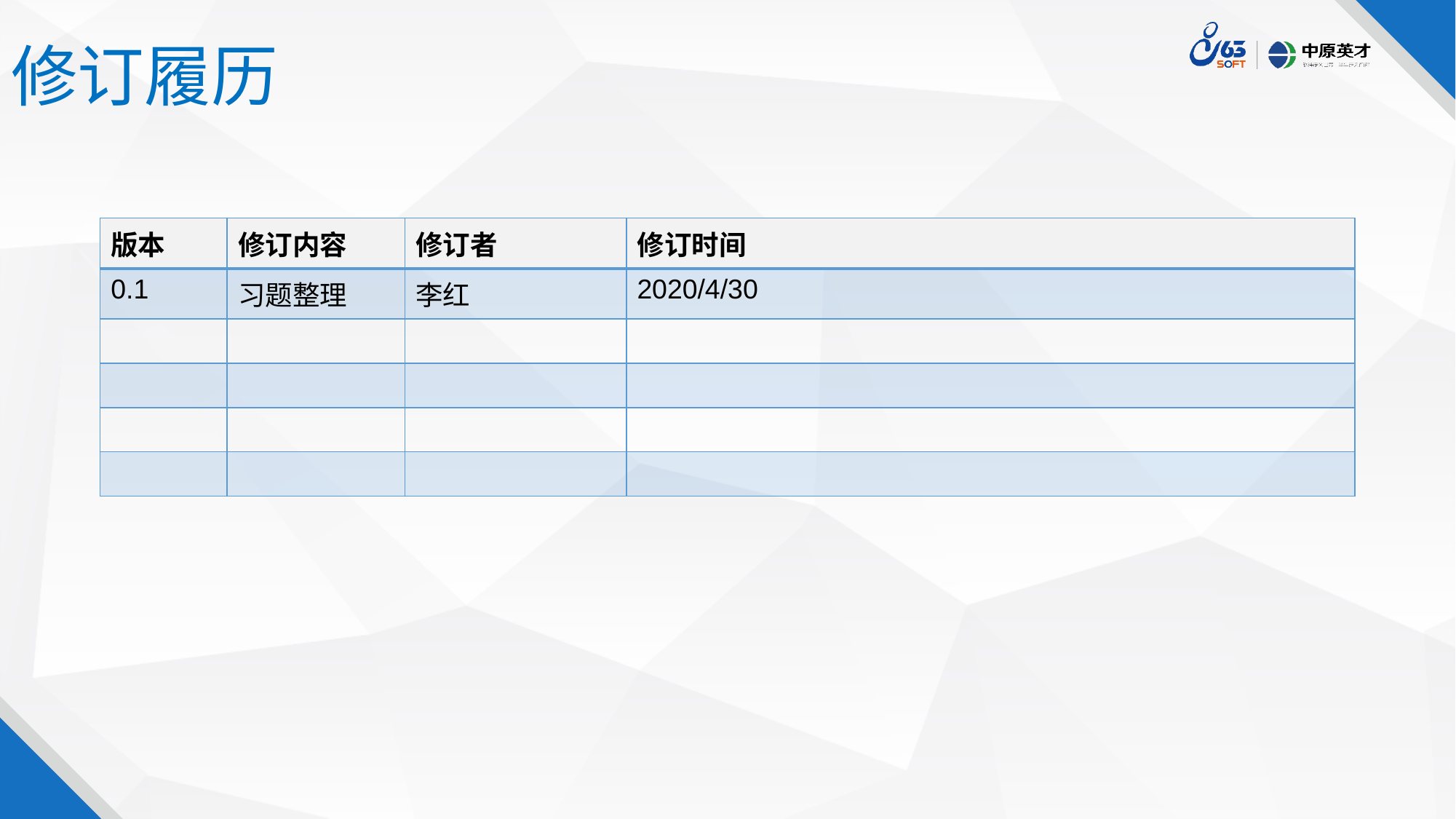

# 修订履历
| 版本 | 修订内容 | 修订者 | 修订时间 |
| --- | --- | --- | --- |
| 0.1 | 习题整理 | 李红 | 2020/4/30 |
|  |  |  |  |
|  |  |  |  |
|  |  |  |  |
|  |  |  |  |